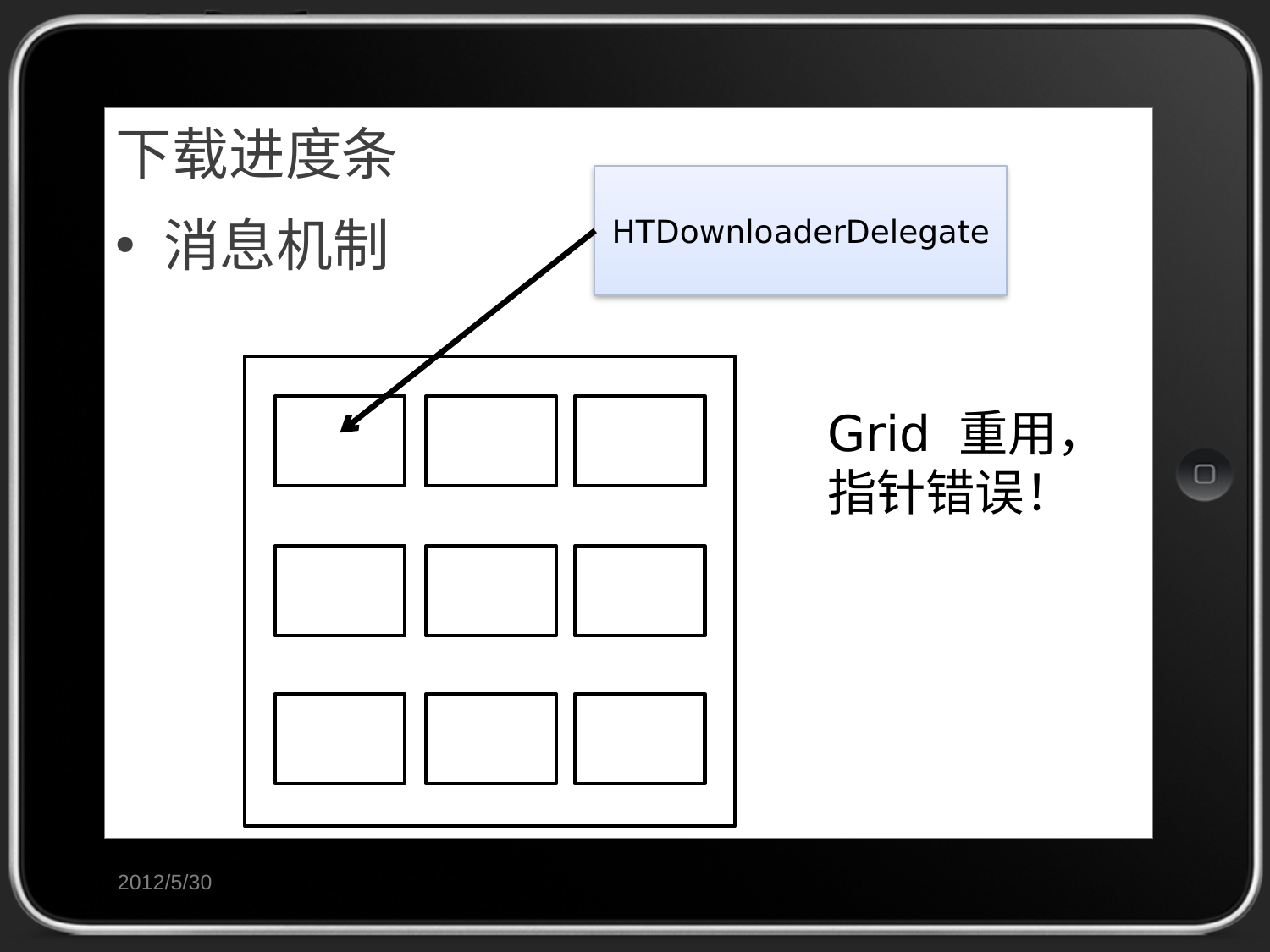

# 下载进度条
HTDownloaderDelegate
消息机制

Grid 重用，指针错误！
2012/5/30